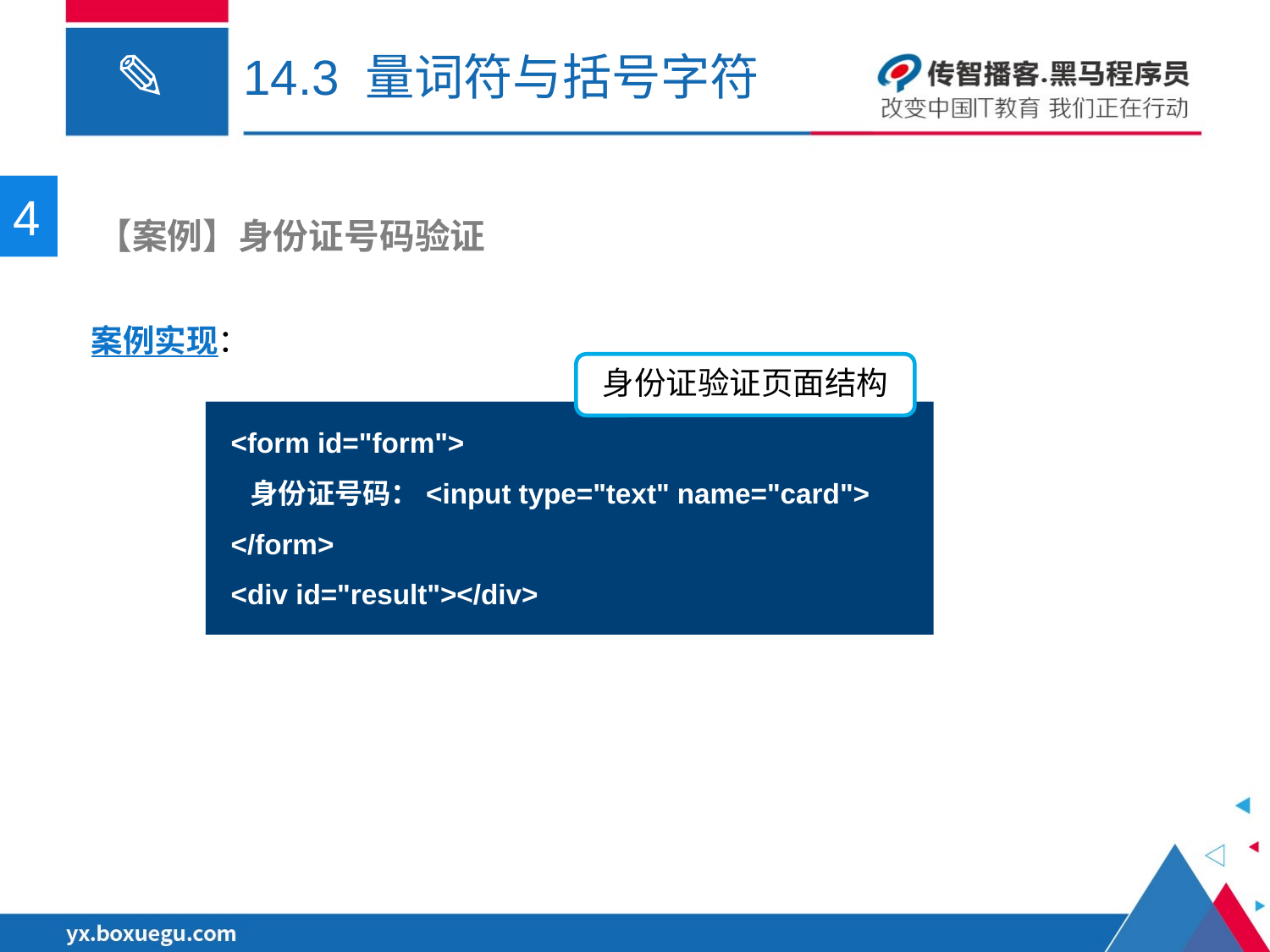

# 14.3 量词符与括号字符

4
  【案例】身份证号码验证
案例实现：
身份证验证页面结构

<form id="form">
  身份证号码：<input type="text" name="card">
</form>
<div id="result"></div>